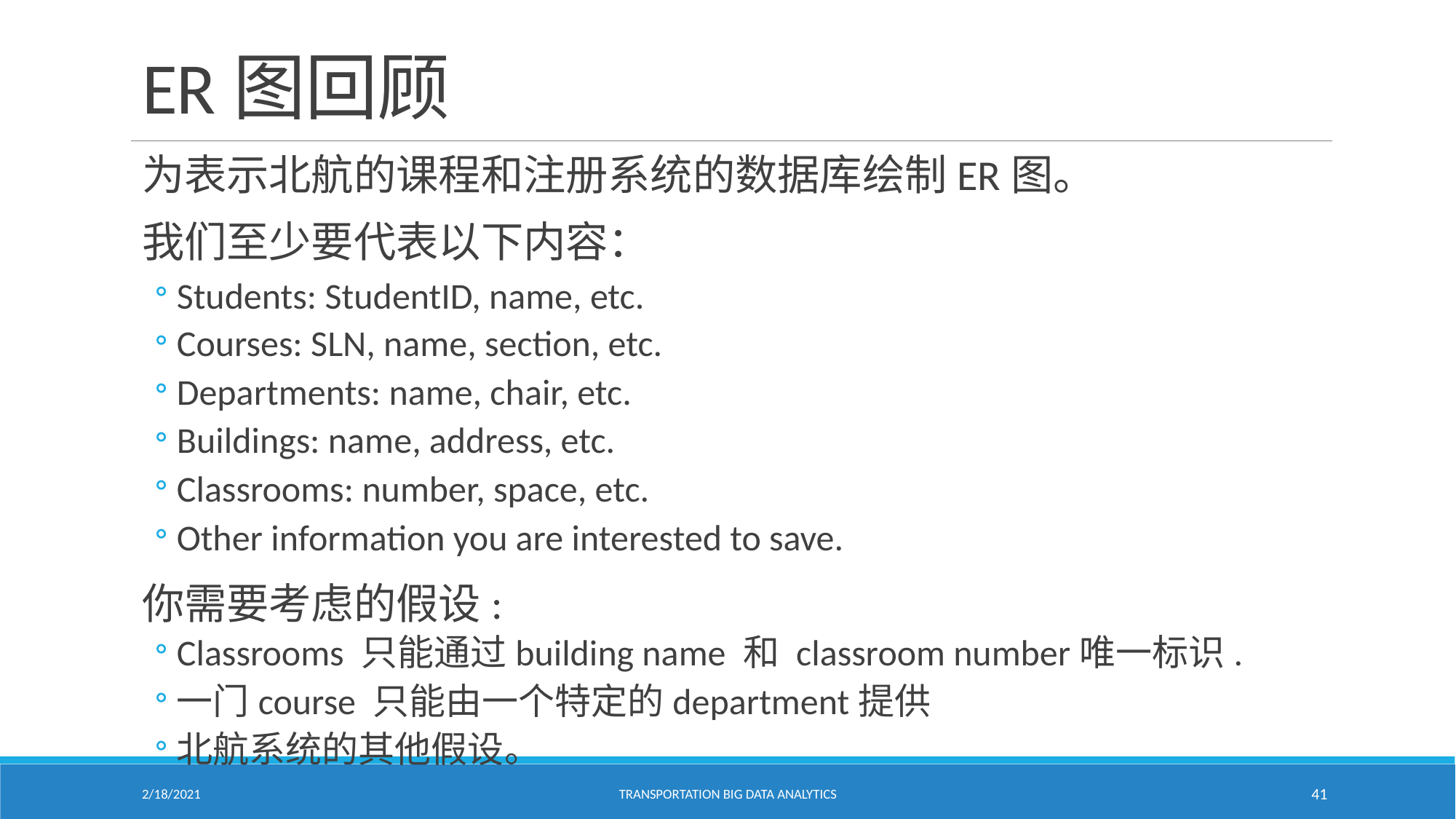

# ER图回顾
为表示北航的课程和注册系统的数据库绘制ER图。
我们至少要代表以下内容：
Students: StudentID, name, etc.
Courses: SLN, name, section, etc.
Departments: name, chair, etc.
Buildings: name, address, etc.
Classrooms: number, space, etc.
Other information you are interested to save.
你需要考虑的假设:
Classrooms 只能通过building name 和 classroom number唯一标识.
一门course 只能由一个特定的department提供
北航系统的其他假设。
2/18/2021
Transportation Big Data Analytics
41